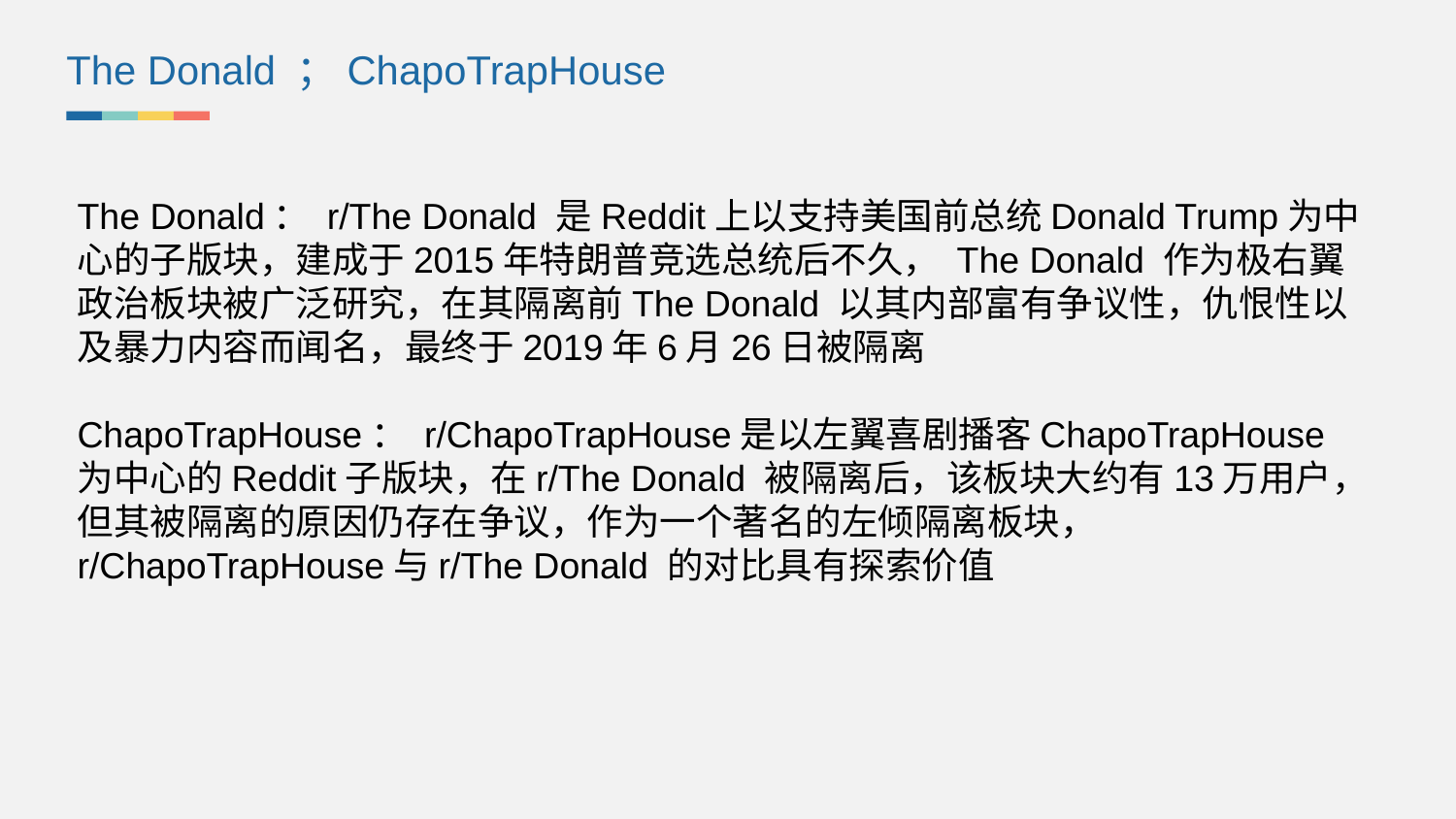

The Donald ；ChapoTrapHouse

The Donald： r/The Donald 是Reddit上以支持美国前总统Donald Trump为中心的子版块，建成于2015年特朗普竞选总统后不久， The Donald 作为极右翼政治板块被广泛研究，在其隔离前The Donald 以其内部富有争议性，仇恨性以及暴力内容而闻名，最终于2019年6月26日被隔离

ChapoTrapHouse： r/ChapoTrapHouse是以左翼喜剧播客ChapoTrapHouse为中心的Reddit子版块，在r/The Donald 被隔离后，该板块大约有13万用户，但其被隔离的原因仍存在争议，作为一个著名的左倾隔离板块， r/ChapoTrapHouse与r/The Donald 的对比具有探索价值